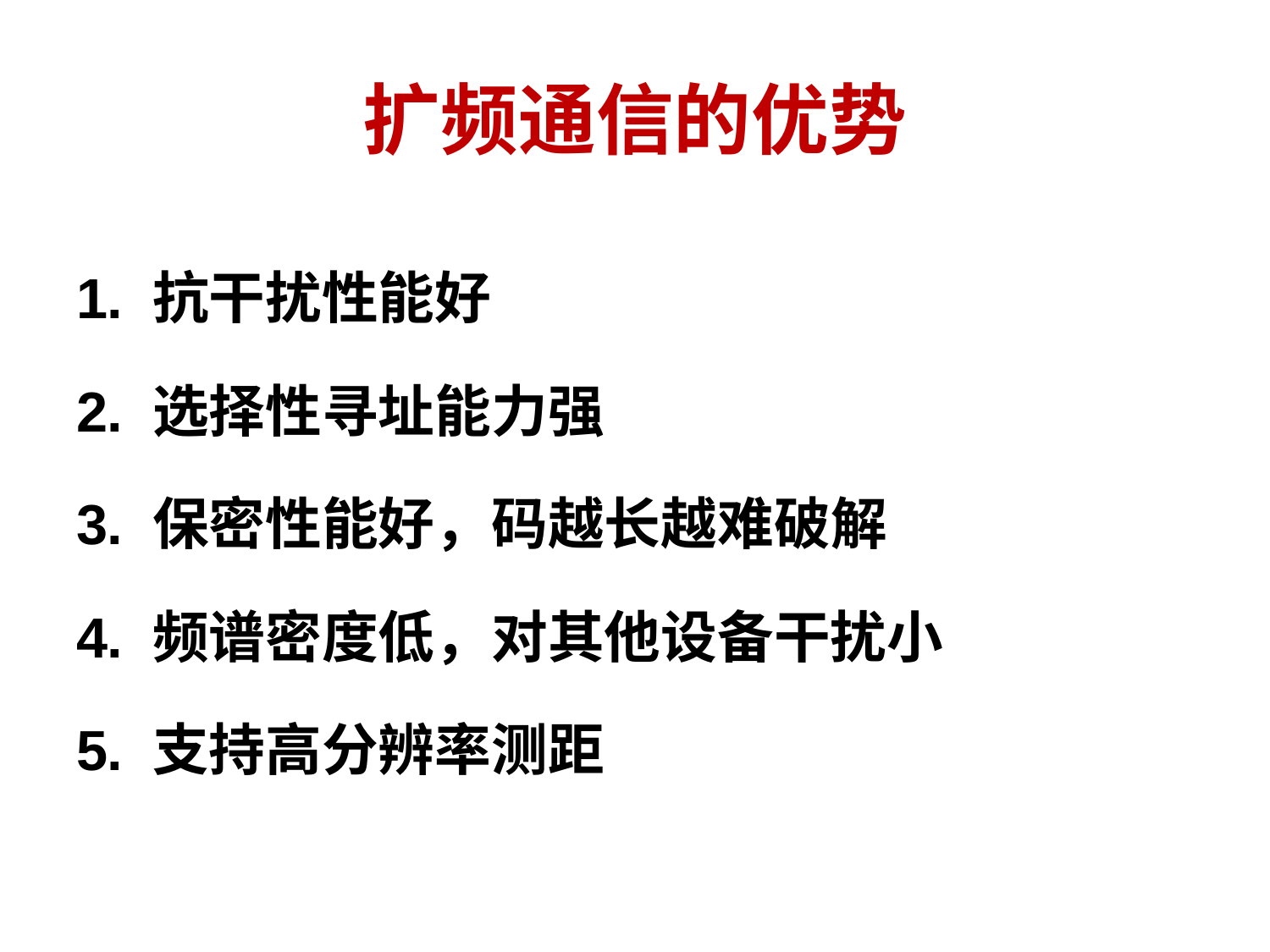

# 扩频通信的优势
1. 抗干扰性能好
2. 选择性寻址能力强
3. 保密性能好，码越长越难破解
4. 频谱密度低，对其他设备干扰小
5. 支持高分辨率测距